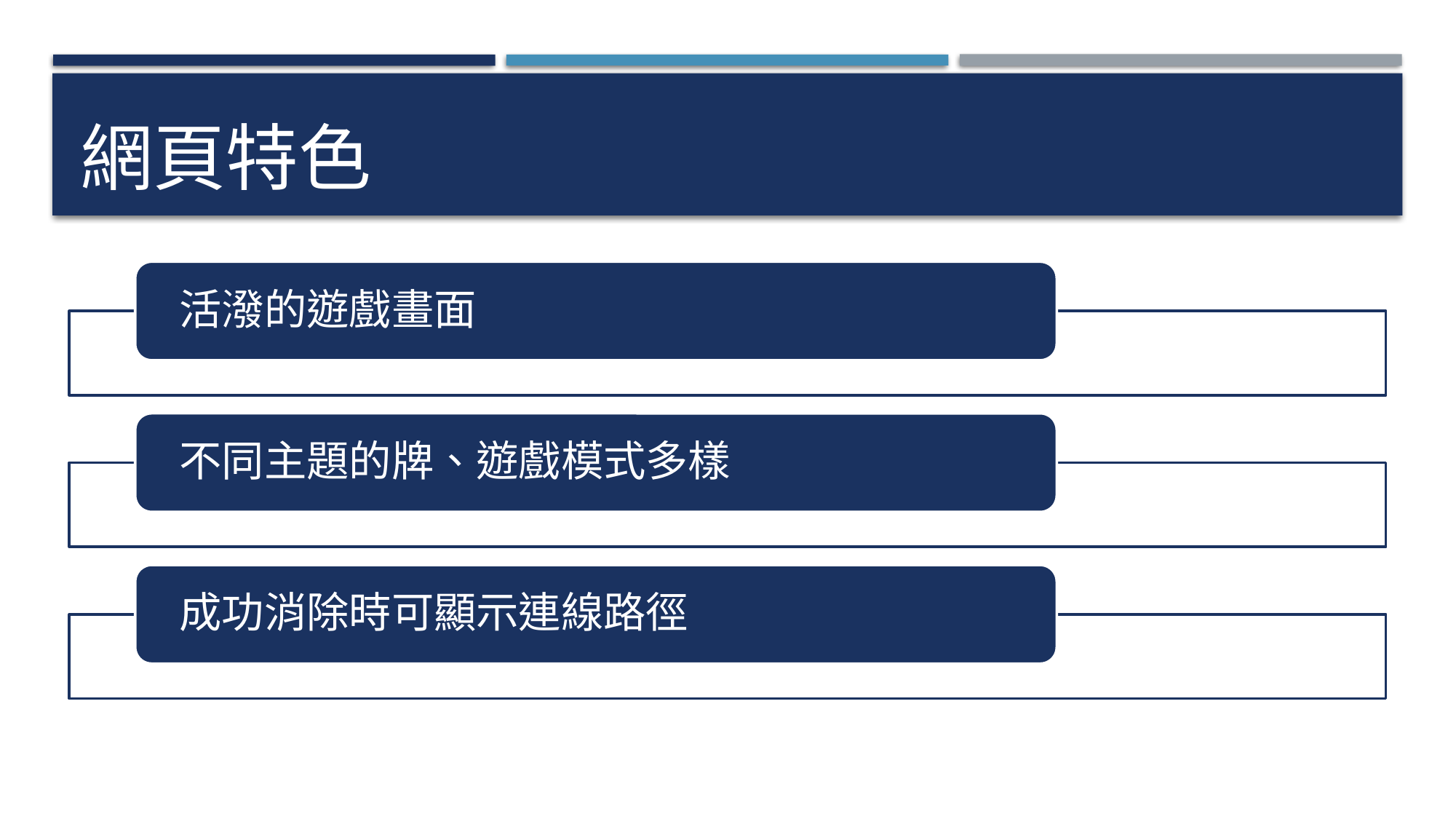

# 網頁特色
活潑的遊戲畫面
不同主題的牌、遊戲模式多樣
成功消除時可顯示連線路徑